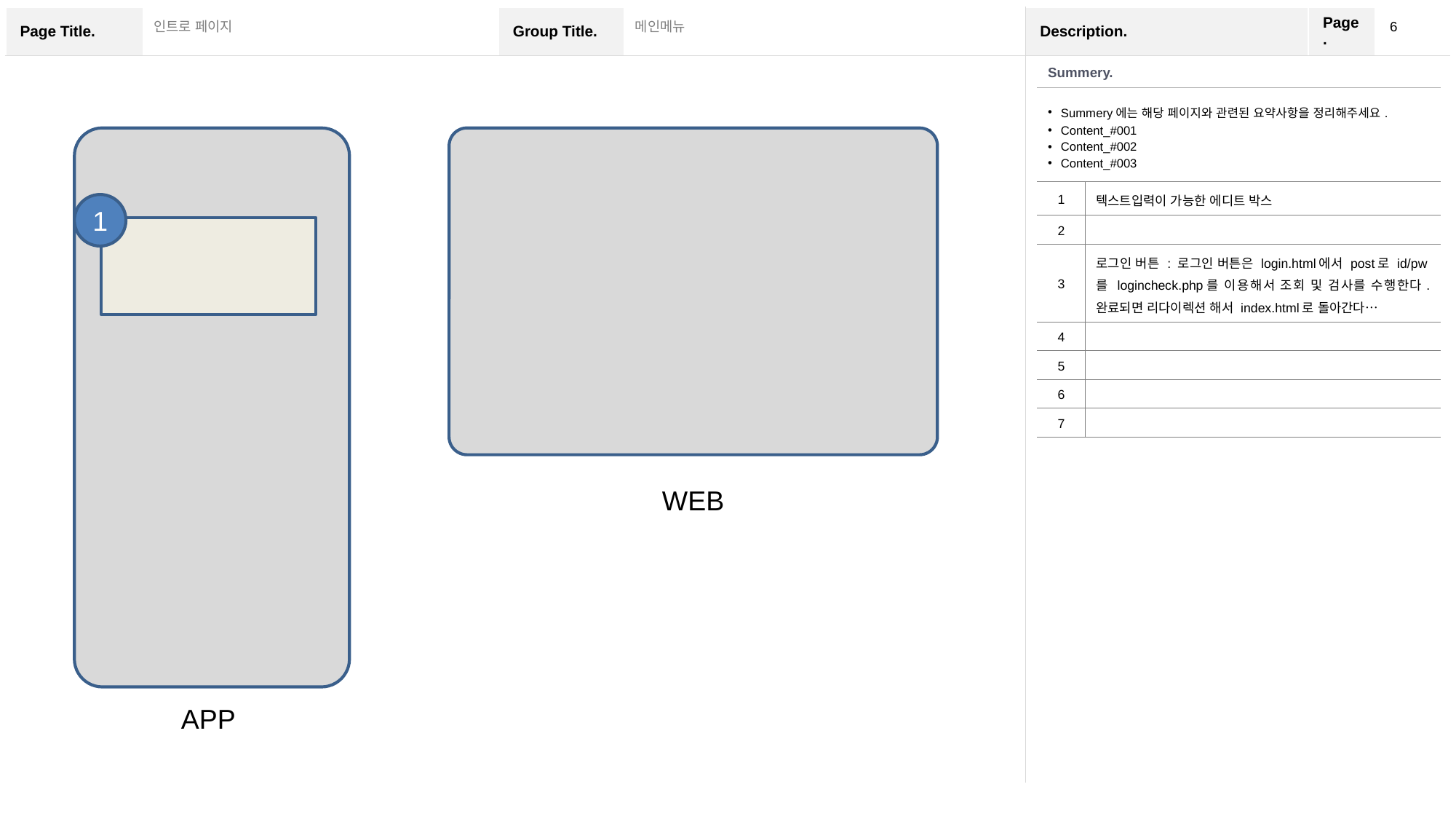

6
인트로 페이지
메인메뉴
| Summery. |  |
| --- | --- |
| Summery에는 해당 페이지와 관련된 요약사항을 정리해주세요. Content\_#001 Content\_#002 Content\_#003 |  |
| 1 | 텍스트입력이 가능한 에디트 박스 |
| 2 |  |
| 3 | 로그인 버튼 : 로그인 버튼은 login.html에서 post로 id/pw를 logincheck.php를 이용해서 조회 및 검사를 수행한다. 완료되면 리다이렉션 해서 index.html로 돌아간다… |
| 4 |  |
| 5 |  |
| 6 |  |
| 7 |  |

1

WEB
APP